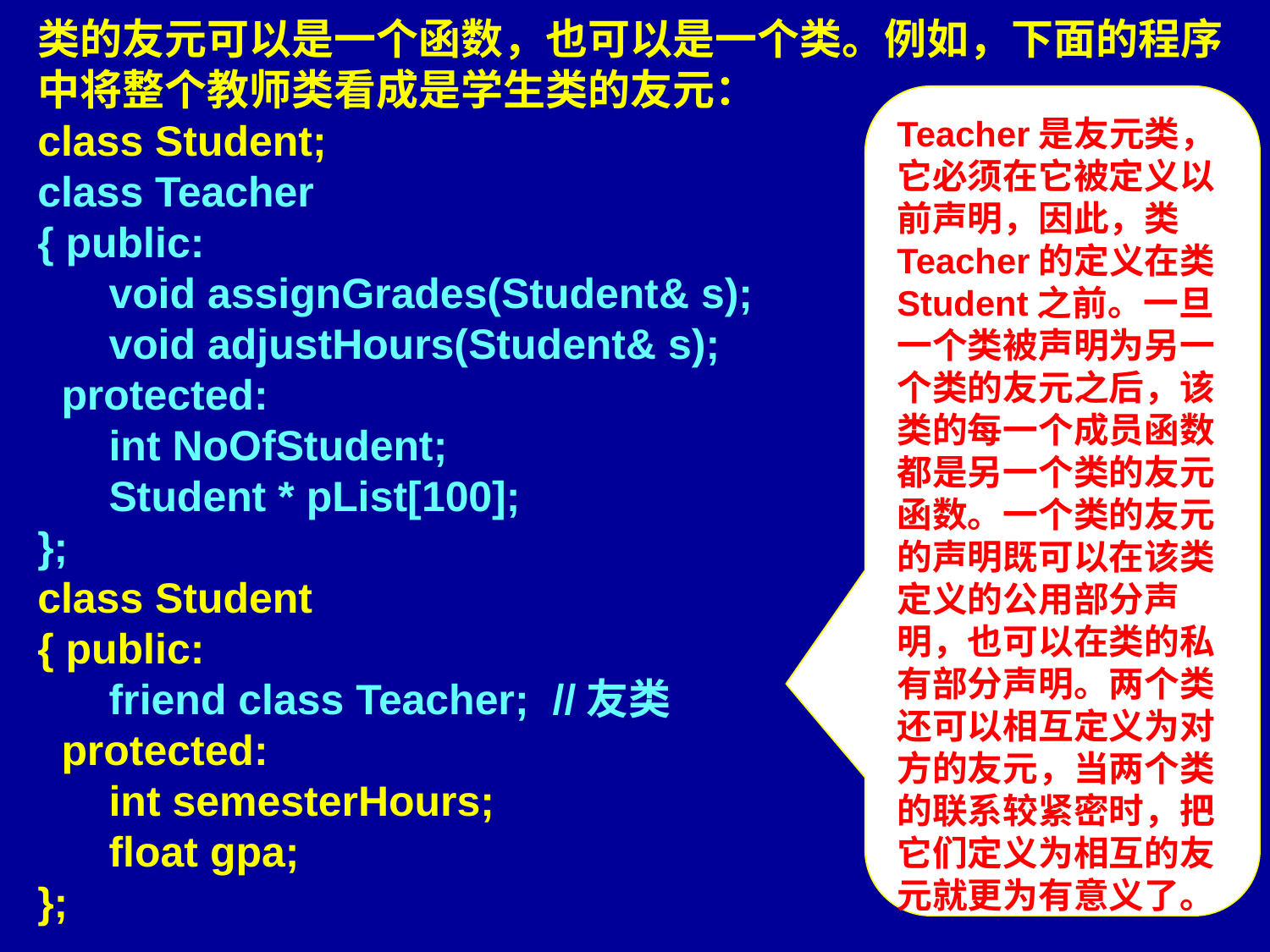

类的友元可以是一个函数，也可以是一个类。例如，下面的程序中将整个教师类看成是学生类的友元：
class Student;
class Teacher
{ public:
      void assignGrades(Student& s);
      void adjustHours(Student& s);
  protected:
      int NoOfStudent;
      Student * pList[100];
};
class Student
{ public:
      friend class Teacher;  //友类
  protected:
      int semesterHours;
      float gpa;
};

Teacher是友元类，它必须在它被定义以前声明，因此，类Teacher的定义在类Student之前。一旦一个类被声明为另一个类的友元之后，该类的每一个成员函数都是另一个类的友元函数。一个类的友元的声明既可以在该类定义的公用部分声明，也可以在类的私有部分声明。两个类还可以相互定义为对方的友元，当两个类的联系较紧密时，把它们定义为相互的友元就更为有意义了。